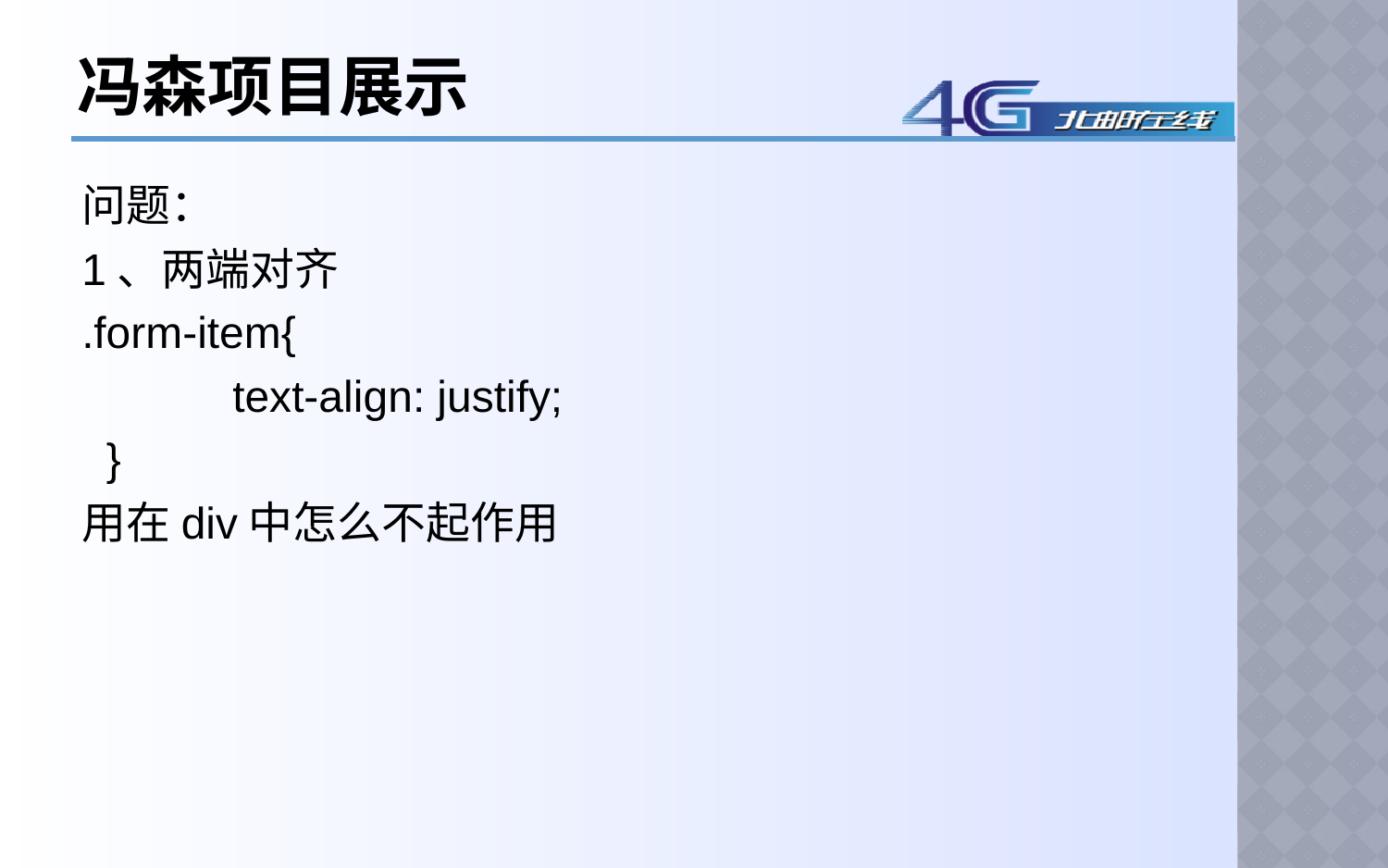

# 冯森项目展示
问题：
1、两端对齐
.form-item{
 	 text-align: justify;
  }
用在div中怎么不起作用